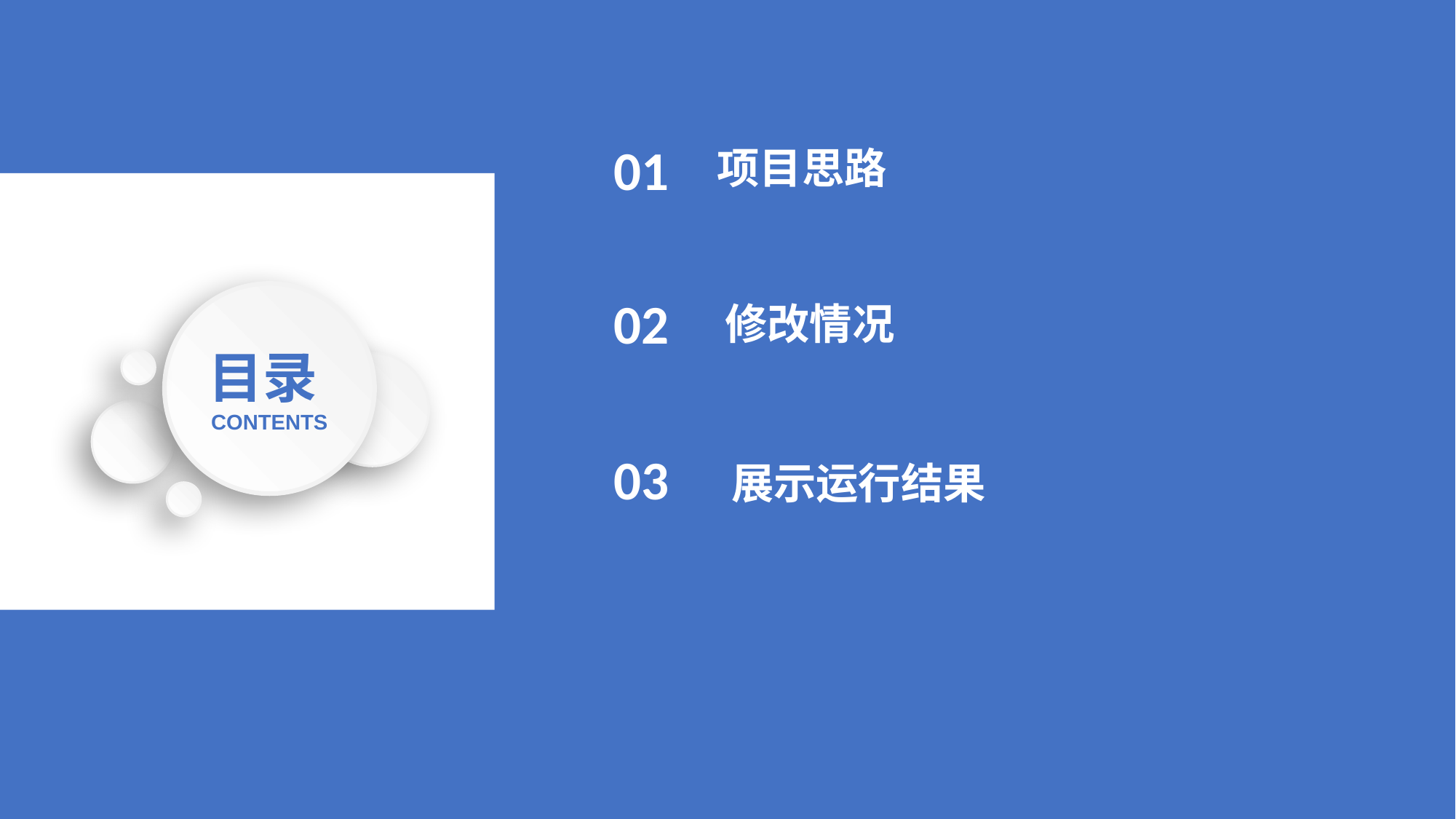

01
项目思路

目录CONTENTS
02
修改情况

03
展示运行结果